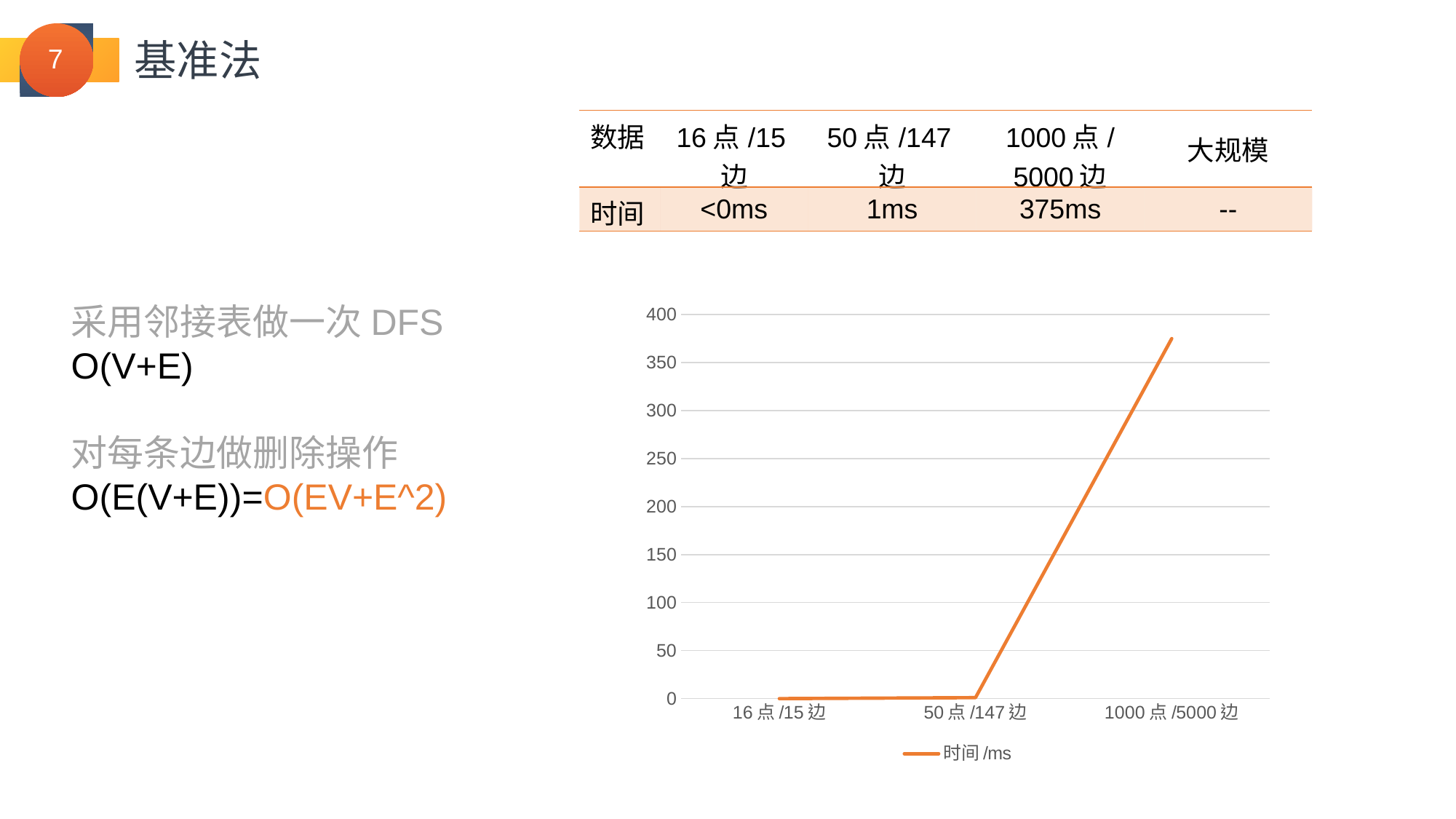

基准法
| 数据 | 16点/15边 | 50点/147边 | 1000点/5000边 | 大规模 |
| --- | --- | --- | --- | --- |
| 时间 | <0ms | 1ms | 375ms | -- |
采用邻接表做一次DFS
O(V+E)

对每条边做删除操作
O(E(V+E))=O(EV+E^2)

### Chart

| Category | 时间/ms |
|---|---|
| 16点/15边 | 0.0 |
| 50点/147边 | 1.0 |
| 1000点/5000边 | 375.0 |